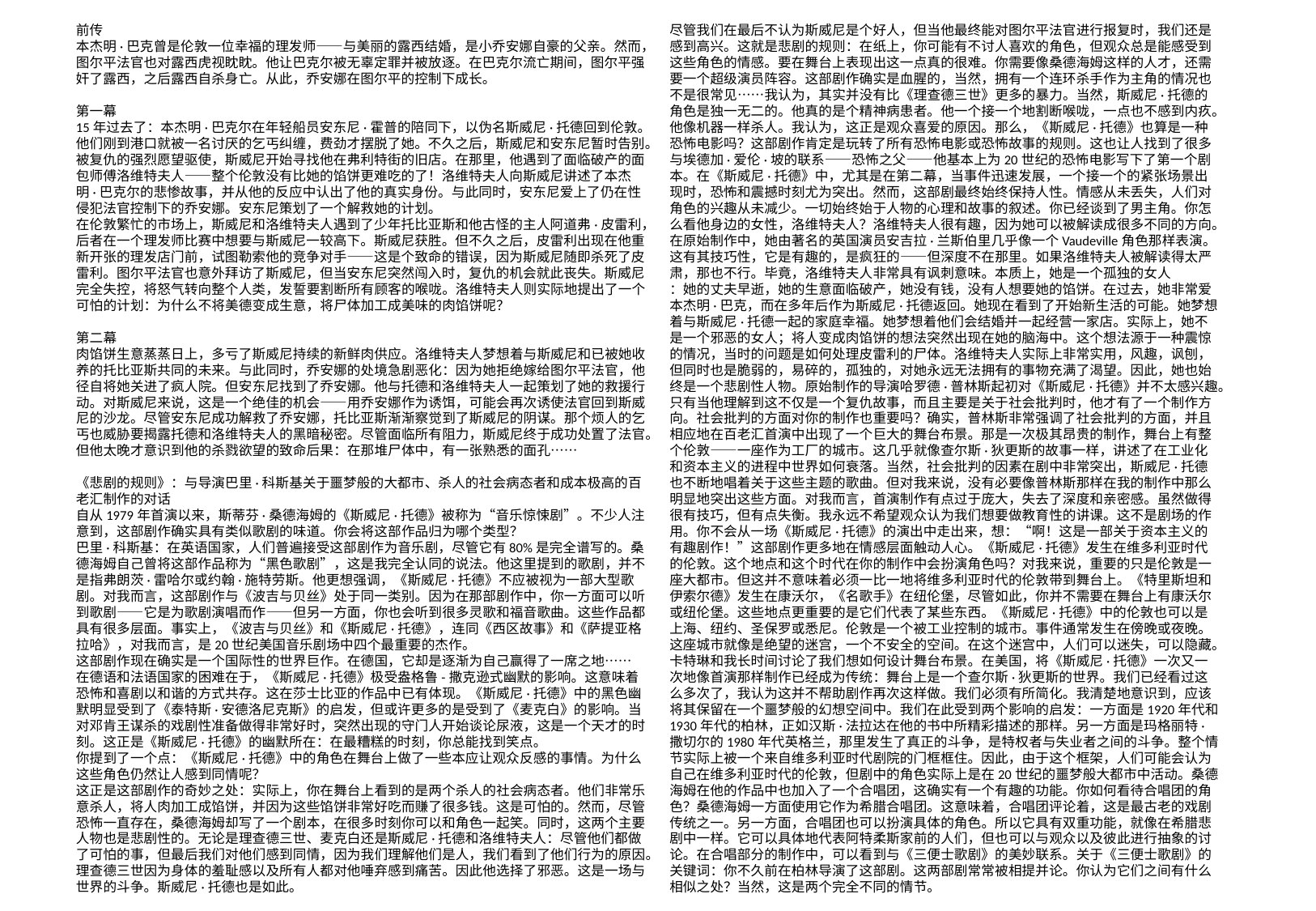

前传
本杰明·巴克曾是伦敦一位幸福的理发师——与美丽的露西结婚，是小乔安娜自豪的父亲。然而，图尔平法官也对露西虎视眈眈。他让巴克尔被无辜定罪并被放逐。在巴克尔流亡期间，图尔平强奸了露西，之后露西自杀身亡。从此，乔安娜在图尔平的控制下成长。

第一幕
15年过去了：本杰明·巴克尔在年轻船员安东尼·霍普的陪同下，以伪名斯威尼·托德回到伦敦。他们刚到港口就被一名讨厌的乞丐纠缠，费劲才摆脱了她。不久之后，斯威尼和安东尼暂时告别。被复仇的强烈愿望驱使，斯威尼开始寻找他在弗利特街的旧店。在那里，他遇到了面临破产的面包师傅洛维特夫人——整个伦敦没有比她的馅饼更难吃的了！洛维特夫人向斯威尼讲述了本杰明·巴克尔的悲惨故事，并从他的反应中认出了他的真实身份。与此同时，安东尼爱上了仍在性侵犯法官控制下的乔安娜。安东尼策划了一个解救她的计划。
在伦敦繁忙的市场上，斯威尼和洛维特夫人遇到了少年托比亚斯和他古怪的主人阿道弗·皮雷利，后者在一个理发师比赛中想要与斯威尼一较高下。斯威尼获胜。但不久之后，皮雷利出现在他重新开张的理发店门前，试图勒索他的竞争对手——这是个致命的错误，因为斯威尼随即杀死了皮雷利。图尔平法官也意外拜访了斯威尼，但当安东尼突然闯入时，复仇的机会就此丧失。斯威尼完全失控，将怒气转向整个人类，发誓要割断所有顾客的喉咙。洛维特夫人则实际地提出了一个可怕的计划：为什么不将美德变成生意，将尸体加工成美味的肉馅饼呢？

第二幕
肉馅饼生意蒸蒸日上，多亏了斯威尼持续的新鲜肉供应。洛维特夫人梦想着与斯威尼和已被她收养的托比亚斯共同的未来。与此同时，乔安娜的处境急剧恶化：因为她拒绝嫁给图尔平法官，他径自将她关进了疯人院。但安东尼找到了乔安娜。他与托德和洛维特夫人一起策划了她的救援行动。对斯威尼来说，这是一个绝佳的机会——用乔安娜作为诱饵，可能会再次诱使法官回到斯威尼的沙龙。尽管安东尼成功解救了乔安娜，托比亚斯渐渐察觉到了斯威尼的阴谋。那个烦人的乞丐也威胁要揭露托德和洛维特夫人的黑暗秘密。尽管面临所有阻力，斯威尼终于成功处置了法官。但他太晚才意识到他的杀戮欲望的致命后果：在那堆尸体中，有一张熟悉的面孔……

《悲剧的规则》：与导演巴里·科斯基关于噩梦般的大都市、杀人的社会病态者和成本极高的百老汇制作的对话
自从1979年首演以来，斯蒂芬·桑德海姆的《斯威尼·托德》被称为“音乐惊悚剧”。不少人注意到，这部剧作确实具有类似歌剧的味道。你会将这部作品归为哪个类型？
巴里·科斯基：在英语国家，人们普遍接受这部剧作为音乐剧，尽管它有80%是完全谱写的。桑德海姆自己曾将这部作品称为“黑色歌剧”，这是我完全认同的说法。他这里提到的歌剧，并不是指弗朗茨·雷哈尔或约翰·施特劳斯。他更想强调，《斯威尼·托德》不应被视为一部大型歌剧。对我而言，这部剧作与《波吉与贝丝》处于同一类别。因为在那部剧作中，你一方面可以听到歌剧——它是为歌剧演唱而作——但另一方面，你也会听到很多灵歌和福音歌曲。这些作品都具有很多层面。事实上，《波吉与贝丝》和《斯威尼·托德》，连同《西区故事》和《萨提亚格拉哈》，对我而言，是20世纪美国音乐剧场中四个最重要的杰作。
这部剧作现在确实是一个国际性的世界巨作。在德国，它却是逐渐为自己赢得了一席之地……
在德语和法语国家的困难在于，《斯威尼·托德》极受盎格鲁-撒克逊式幽默的影响。这意味着恐怖和喜剧以和谐的方式共存。这在莎士比亚的作品中已有体现。《斯威尼·托德》中的黑色幽默明显受到了《泰特斯·安德洛尼克斯》的启发，但或许更多的是受到了《麦克白》的影响。当对邓肯王谋杀的戏剧性准备做得非常好时，突然出现的守门人开始谈论尿液，这是一个天才的时刻。这正是《斯威尼·托德》的幽默所在：在最糟糕的时刻，你总能找到笑点。
你提到了一个点：《斯威尼·托德》中的角色在舞台上做了一些本应让观众反感的事情。为什么这些角色仍然让人感到同情呢？
这正是这部剧作的奇妙之处：实际上，你在舞台上看到的是两个杀人的社会病态者。他们非常乐意杀人，将人肉加工成馅饼，并因为这些馅饼非常好吃而赚了很多钱。这是可怕的。然而，尽管恐怖一直存在，桑德海姆却写了一个剧本，在很多时刻你可以和角色一起笑。同时，这两个主要人物也是悲剧性的。无论是理查德三世、麦克白还是斯威尼·托德和洛维特夫人：尽管他们都做了可怕的事，但最后我们对他们感到同情，因为我们理解他们是人，我们看到了他们行为的原因。理查德三世因为身体的羞耻感以及所有人都对他唾弃感到痛苦。因此他选择了邪恶。这是一场与世界的斗争。斯威尼·托德也是如此。

尽管我们在最后不认为斯威尼是个好人，但当他最终能对图尔平法官进行报复时，我们还是感到高兴。这就是悲剧的规则：在纸上，你可能有不讨人喜欢的角色，但观众总是能感受到这些角色的情感。要在舞台上表现出这一点真的很难。你需要像桑德海姆这样的人才，还需要一个超级演员阵容。这部剧作确实是血腥的，当然，拥有一个连环杀手作为主角的情况也不是很常见……我认为，其实并没有比《理查德三世》更多的暴力。当然，斯威尼·托德的角色是独一无二的。他真的是个精神病患者。他一个接一个地割断喉咙，一点也不感到内疚。他像机器一样杀人。我认为，这正是观众喜爱的原因。那么，《斯威尼·托德》也算是一种恐怖电影吗？这部剧作肯定是玩转了所有恐怖电影或恐怖故事的规则。这也让人找到了很多与埃德加·爱伦·坡的联系——恐怖之父——他基本上为20世纪的恐怖电影写下了第一个剧本。在《斯威尼·托德》中，尤其是在第二幕，当事件迅速发展，一个接一个的紧张场景出现时，恐怖和震撼时刻尤为突出。然而，这部剧最终始终保持人性。情感从未丢失，人们对角色的兴趣从未减少。一切始终始于人物的心理和故事的叙述。你已经谈到了男主角。你怎么看他身边的女性，洛维特夫人？洛维特夫人很有趣，因为她可以被解读成很多不同的方向。在原始制作中，她由著名的英国演员安吉拉·兰斯伯里几乎像一个Vaudeville角色那样表演。这有其技巧性，它是有趣的，是疯狂的——但深度不在那里。如果洛维特夫人被解读得太严肃，那也不行。毕竟，洛维特夫人非常具有讽刺意味。本质上，她是一个孤独的女人
：她的丈夫早逝，她的生意面临破产，她没有钱，没有人想要她的馅饼。在过去，她非常爱本杰明·巴克，而在多年后作为斯威尼·托德返回。她现在看到了开始新生活的可能。她梦想着与斯威尼·托德一起的家庭幸福。她梦想着他们会结婚并一起经营一家店。实际上，她不是一个邪恶的女人；将人变成肉馅饼的想法突然出现在她的脑海中。这个想法源于一种震惊的情况，当时的问题是如何处理皮雷利的尸体。洛维特夫人实际上非常实用，风趣，讽刨，但同时也是脆弱的，易碎的，孤独的，对她永远无法拥有的事物充满了渴望。因此，她也始终是一个悲剧性人物。原始制作的导演哈罗德·普林斯起初对《斯威尼·托德》并不太感兴趣。只有当他理解到这不仅是一个复仇故事，而且主要是关于社会批判时，他才有了一个制作方向。社会批判的方面对你的制作也重要吗？确实，普林斯非常强调了社会批判的方面，并且相应地在百老汇首演中出现了一个巨大的舞台布景。那是一次极其昂贵的制作，舞台上有整个伦敦——一座作为工厂的城市。这几乎就像查尔斯·狄更斯的故事一样，讲述了在工业化和资本主义的进程中世界如何衰落。当然，社会批判的因素在剧中非常突出，斯威尼·托德也不断地唱着关于这些主题的歌曲。但对我来说，没有必要像普林斯那样在我的制作中那么明显地突出这些方面。对我而言，首演制作有点过于庞大，失去了深度和亲密感。虽然做得很有技巧，但有点失衡。我永远不希望观众认为我们想要做教育性的讲课。这不是剧场的作用。你不会从一场《斯威尼·托德》的演出中走出来，想：“啊！这是一部关于资本主义的有趣剧作！”这部剧作更多地在情感层面触动人心。《斯威尼·托德》发生在维多利亚时代的伦敦。这个地点和这个时代在你的制作中会扮演角色吗？对我来说，重要的只是伦敦是一座大都市。但这并不意味着必须一比一地将维多利亚时代的伦敦带到舞台上。《特里斯坦和伊索尔德》发生在康沃尔，《名歌手》在纽伦堡，尽管如此，你并不需要在舞台上有康沃尔或纽伦堡。这些地点更重要的是它们代表了某些东西。《斯威尼·托德》中的伦敦也可以是上海、纽约、圣保罗或悉尼。伦敦是一个被工业控制的城市。事件通常发生在傍晚或夜晚。这座城市就像是绝望的迷宫，一个不安全的空间。在这个迷宫中，人们可以迷失，可以隐藏。卡特琳和我长时间讨论了我们想如何设计舞台布景。在美国，将《斯威尼·托德》一次又一次地像首演那样制作已经成为传统：舞台上是一个查尔斯·狄更斯的世界。我们已经看过这么多次了，我认为这并不帮助剧作再次这样做。我们必须有所简化。我清楚地意识到，应该将其保留在一个噩梦般的幻想空间中。我们在此受到两个影响的启发：一方面是1920年代和1930年代的柏林，正如汉斯·法拉达在他的书中所精彩描述的那样。另一方面是玛格丽特·撒切尔的1980年代英格兰，那里发生了真正的斗争，是特权者与失业者之间的斗争。整个情节实际上被一个来自维多利亚时代剧院的门框框住。因此，由于这个框架，人们可能会认为自己在维多利亚时代的伦敦，但剧中的角色实际上是在20世纪的噩梦般大都市中活动。桑德海姆在他的作品中也加入了一个合唱团，这确实有一个有趣的功能。你如何看待合唱团的角色？桑德海姆一方面使用它作为希腊合唱团。这意味着，合唱团评论着，这是最古老的戏剧传统之一。另一方面，合唱团也可以扮演具体的角色。所以它具有双重功能，就像在希腊悲剧中一样。它可以具体地代表阿特柔斯家前的人们，但也可以与观众以及彼此进行抽象的讨论。在合唱部分的制作中，可以看到与《三便士歌剧》的美妙联系。关于《三便士歌剧》的关键词：你不久前在柏林导演了这部剧。这两部剧常常被相提并论。你认为它们之间有什么相似之处？当然，这是两个完全不同的情节。